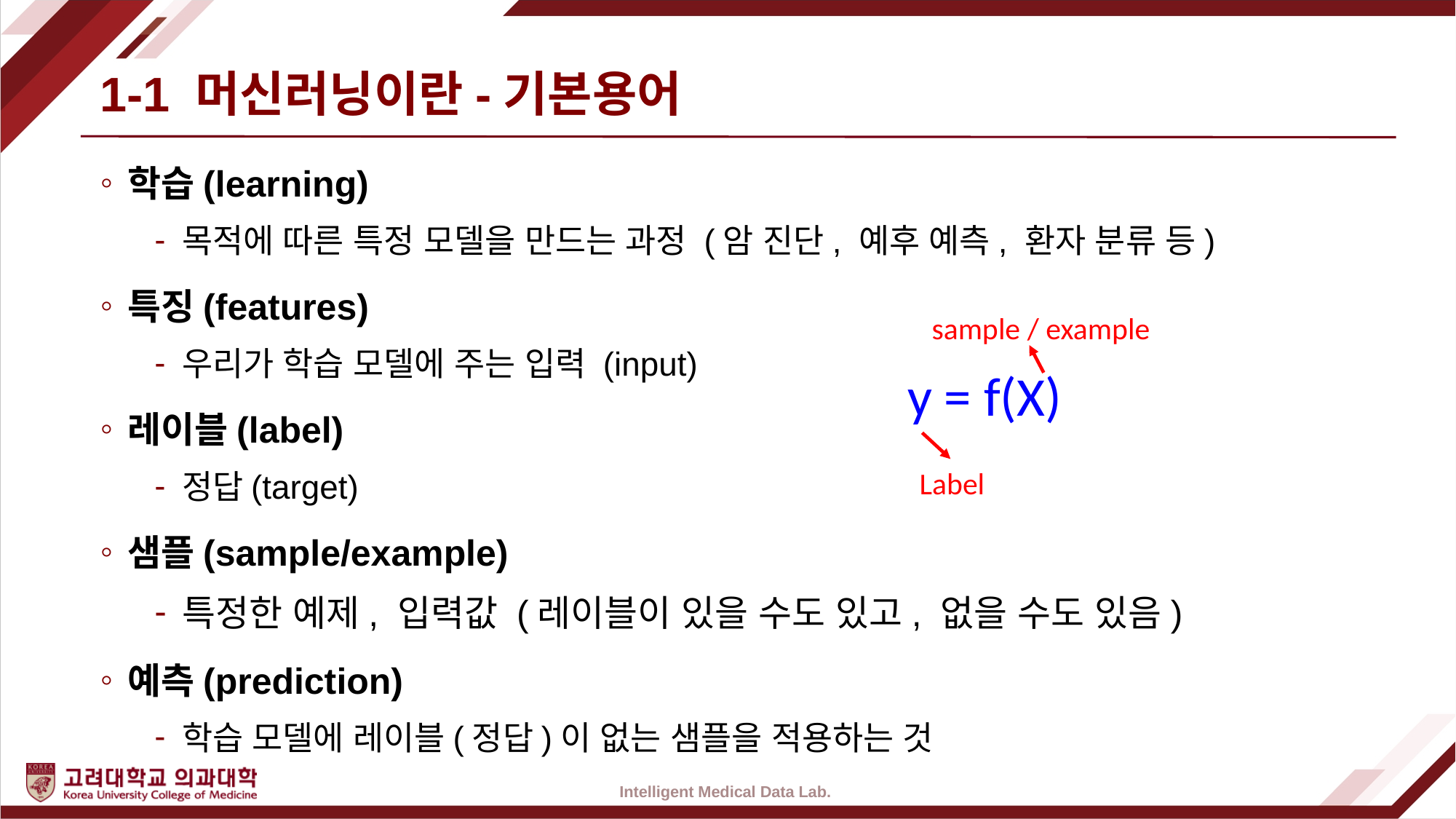

# 1-1 머신러닝이란-기본용어
학습(learning)
목적에 따른 특정 모델을 만드는 과정 (암 진단, 예후 예측, 환자 분류 등)
특징(features)
우리가 학습 모델에 주는 입력 (input)
레이블(label)
정답(target)
샘플(sample/example)
특정한 예제, 입력값 (레이블이 있을 수도 있고, 없을 수도 있음)
예측(prediction)
학습 모델에 레이블(정답)이 없는 샘플을 적용하는 것

sample / example
y = f(X)
Label
Intelligent Medical Data Lab.